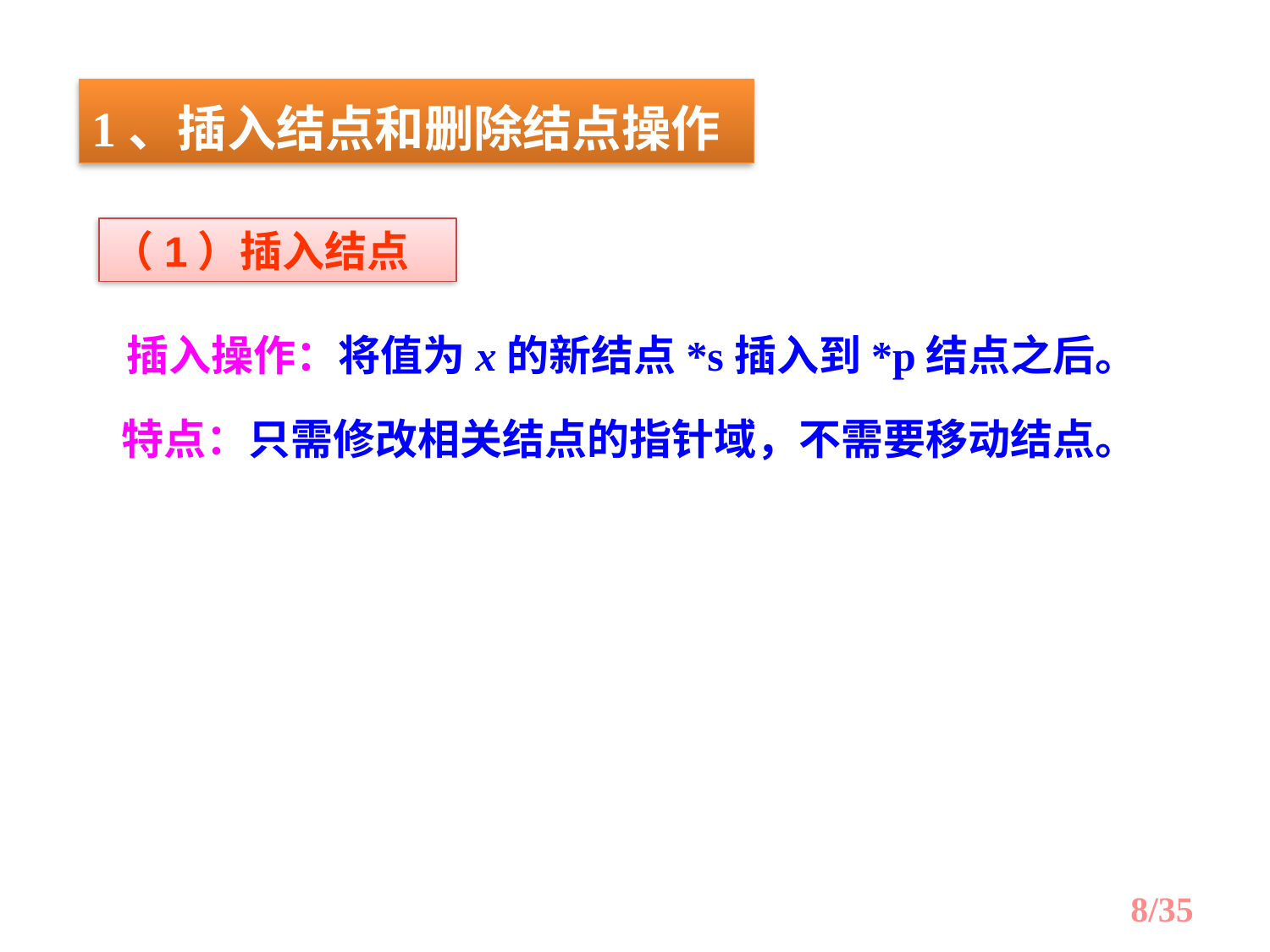

1、插入结点和删除结点操作
（1）插入结点
插入操作：将值为x的新结点*s插入到*p结点之后。
特点：只需修改相关结点的指针域，不需要移动结点。
8/35